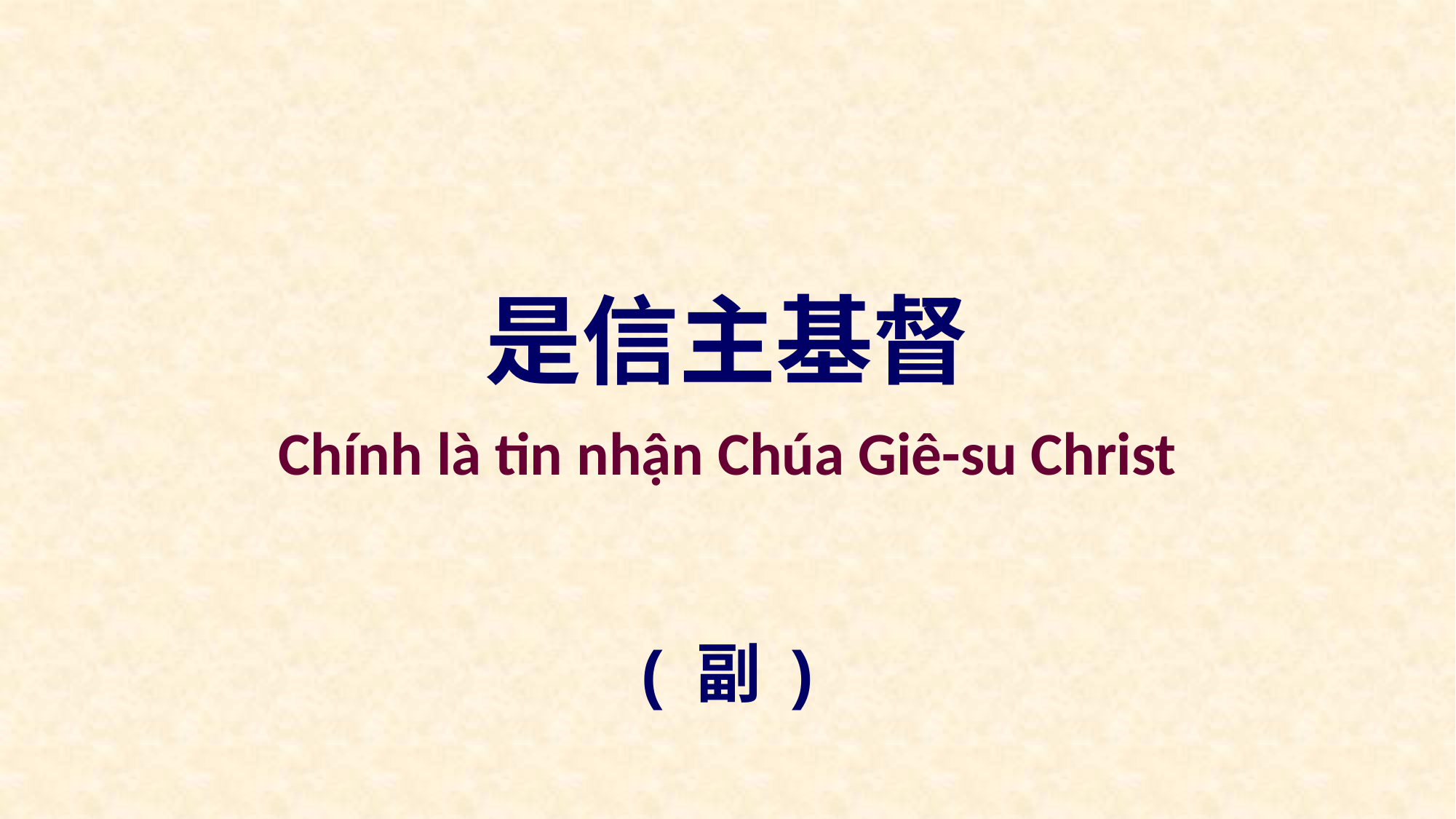

是信主基督
Chính là tin nhận Chúa Giê-su Christ
( 副 )